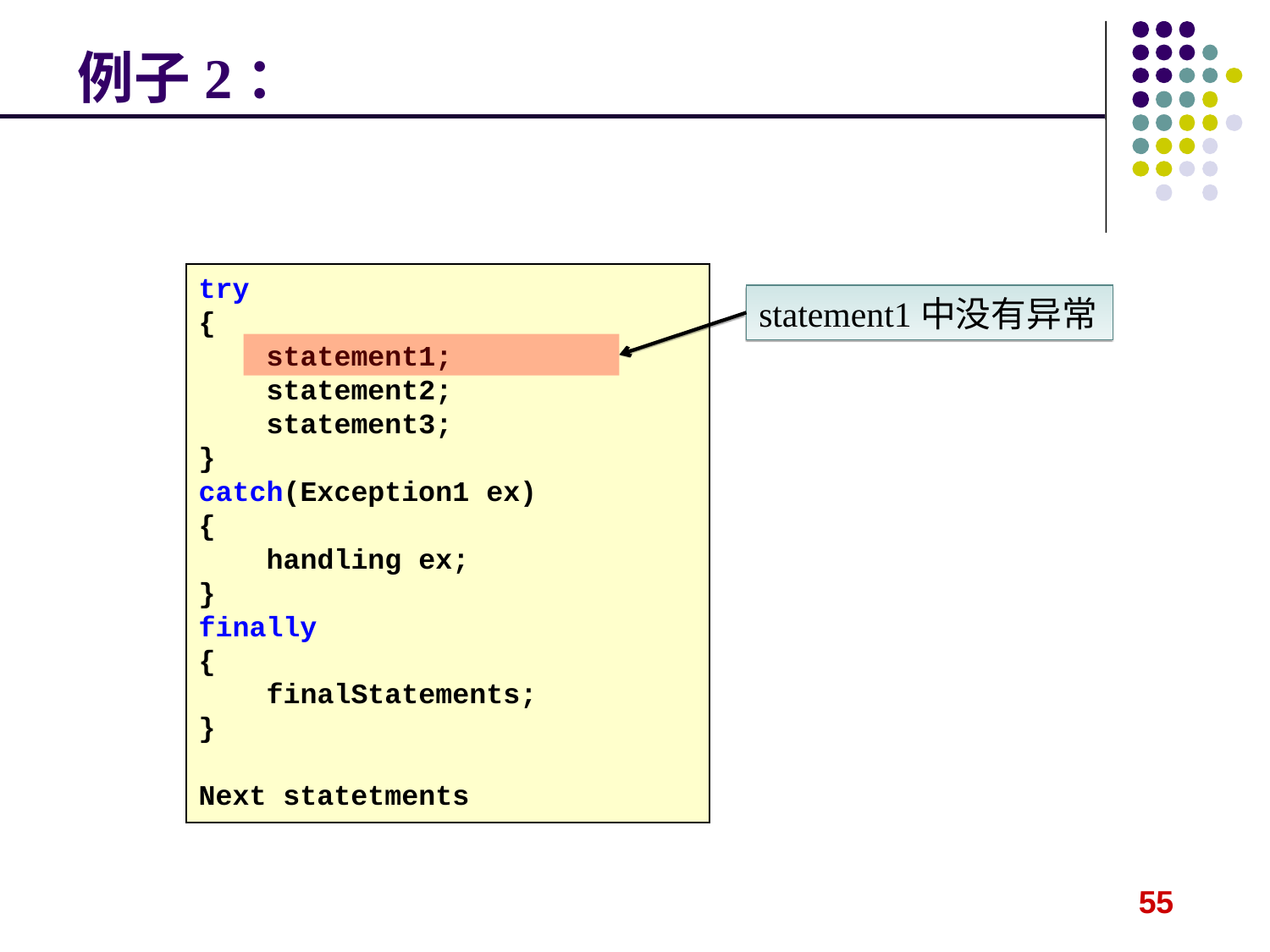

例子2：
try
{
    statement1;
    statement2;
    statement3;
}
catch(Exception1 ex)
{
    handling ex;
}
finally
{
    finalStatements;
}

Next statetments

statement1中没有异常